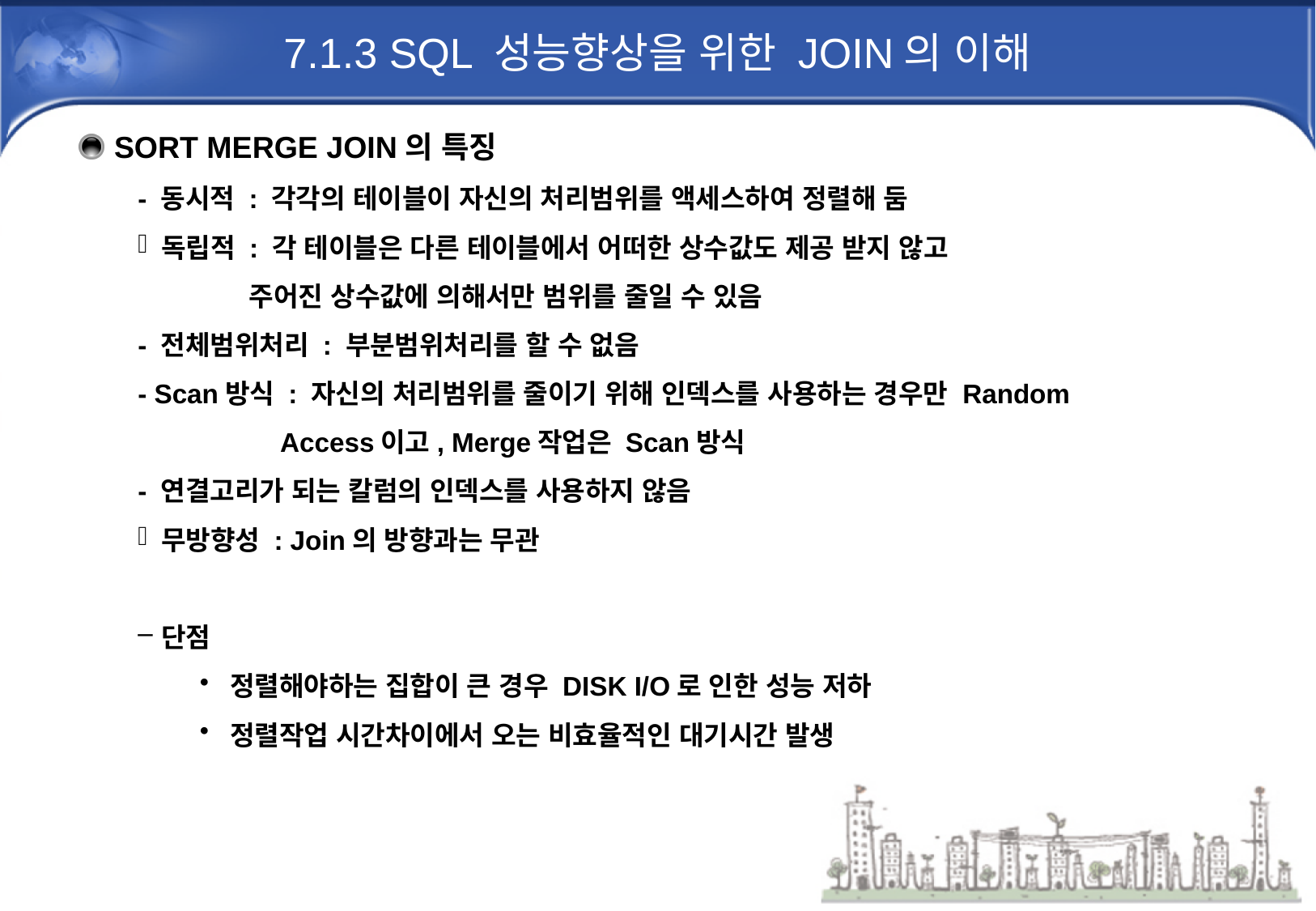

# 7.1.3 SQL 성능향상을 위한 JOIN의 이해
SORT MERGE JOIN의 특징
- 동시적 : 각각의 테이블이 자신의 처리범위를 액세스하여 정렬해 둠
독립적 : 각 테이블은 다른 테이블에서 어떠한 상수값도 제공 받지 않고
              주어진 상수값에 의해서만 범위를 줄일 수 있음
- 전체범위처리 : 부분범위처리를 할 수 없음
- Scan방식 : 자신의 처리범위를 줄이기 위해 인덱스를 사용하는 경우만 Random
                   Access이고, Merge작업은 Scan방식
- 연결고리가 되는 칼럼의 인덱스를 사용하지 않음
무방향성 : Join의 방향과는 무관

단점
정렬해야하는 집합이 큰 경우 DISK I/O로 인한 성능 저하
정렬작업 시간차이에서 오는 비효율적인 대기시간 발생